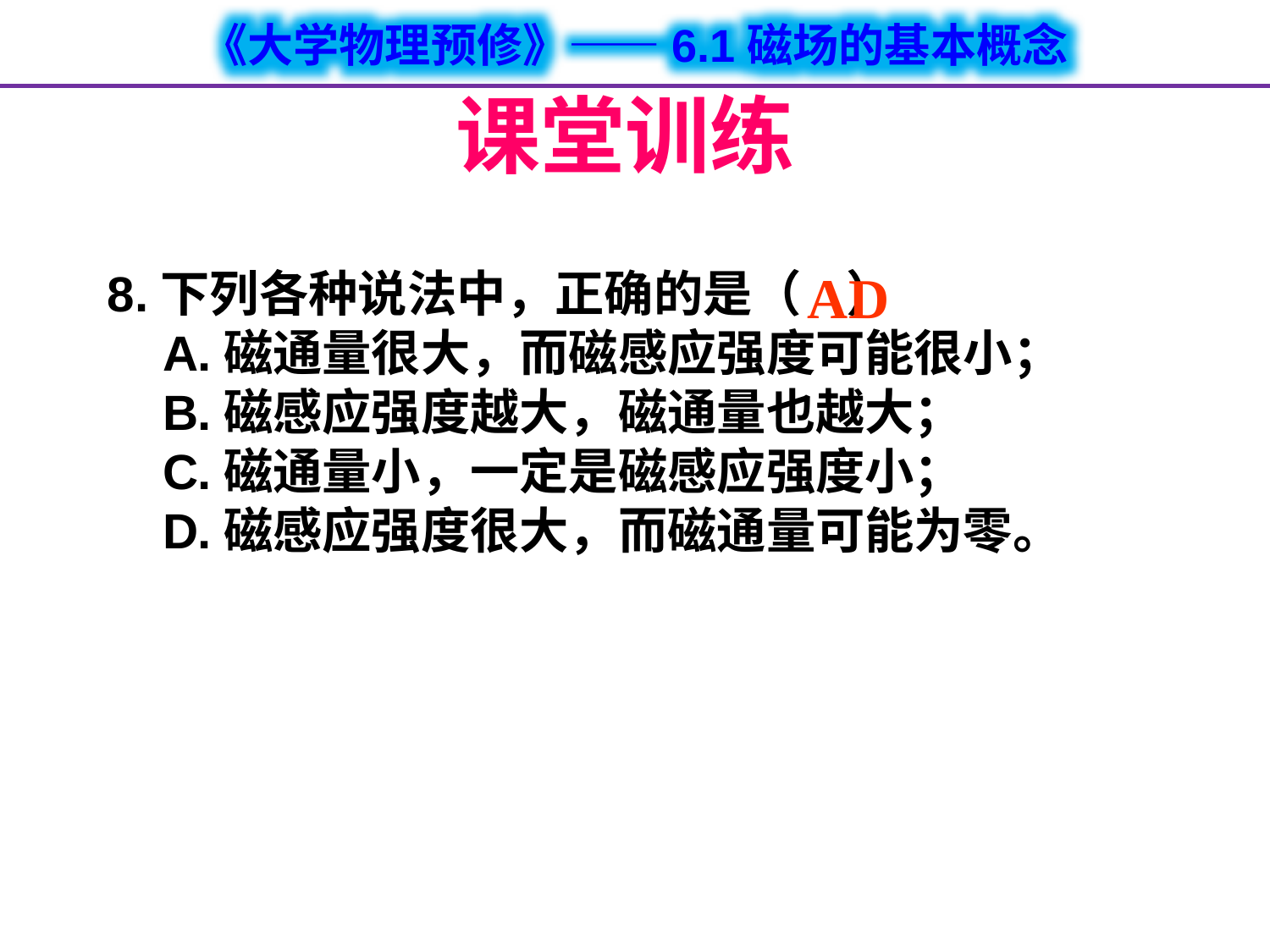

课堂训练
8.下列各种说法中，正确的是（    ）
    A.磁通量很大，而磁感应强度可能很小；
    B.磁感应强度越大，磁通量也越大；
    C.磁通量小，一定是磁感应强度小；
    D.磁感应强度很大，而磁通量可能为零。
AD